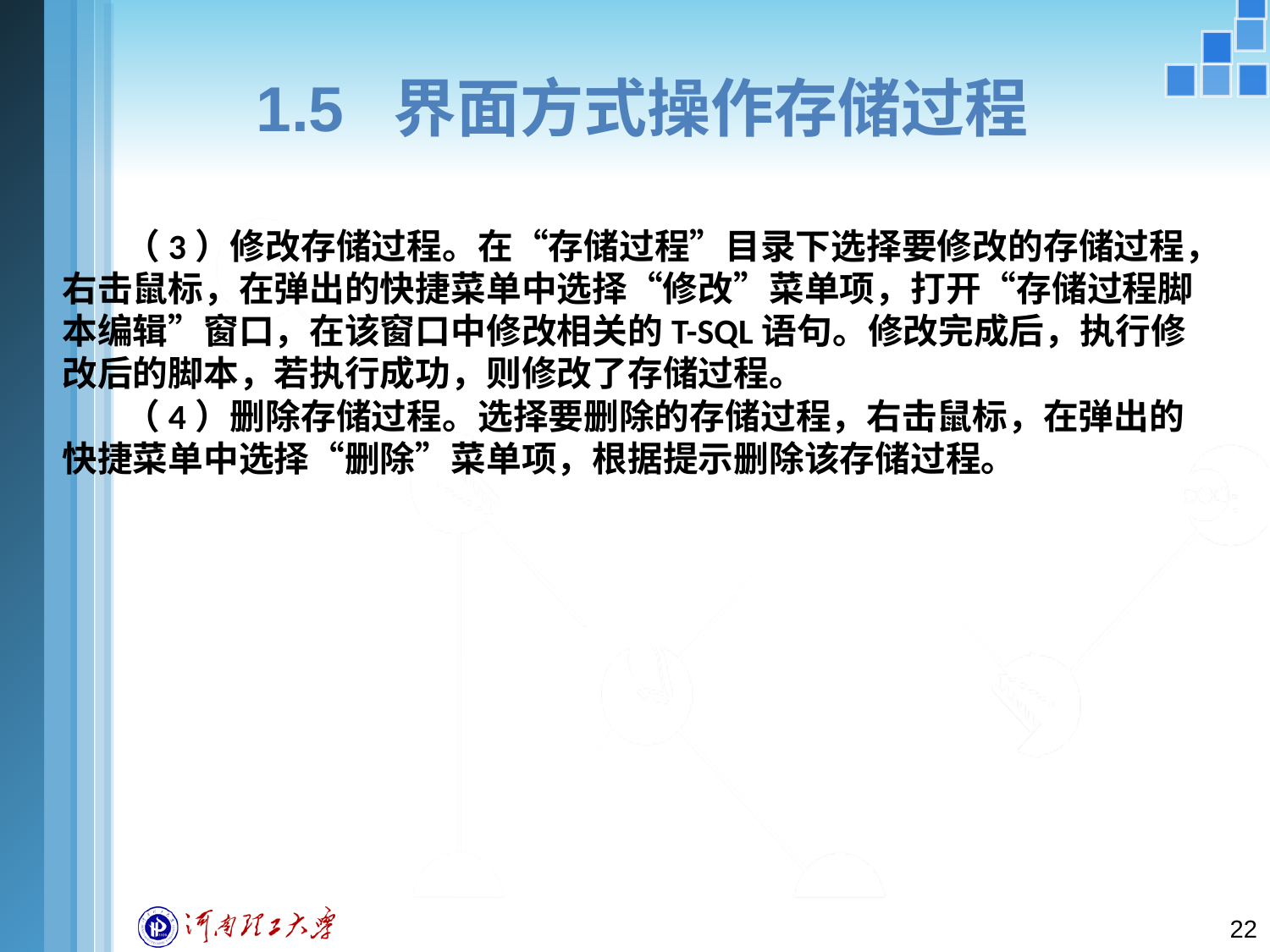

# 1.5  界面方式操作存储过程
（3）修改存储过程。在“存储过程”目录下选择要修改的存储过程，右击鼠标，在弹出的快捷菜单中选择“修改”菜单项，打开“存储过程脚本编辑”窗口，在该窗口中修改相关的T-SQL语句。修改完成后，执行修改后的脚本，若执行成功，则修改了存储过程。
（4）删除存储过程。选择要删除的存储过程，右击鼠标，在弹出的快捷菜单中选择“删除”菜单项，根据提示删除该存储过程。